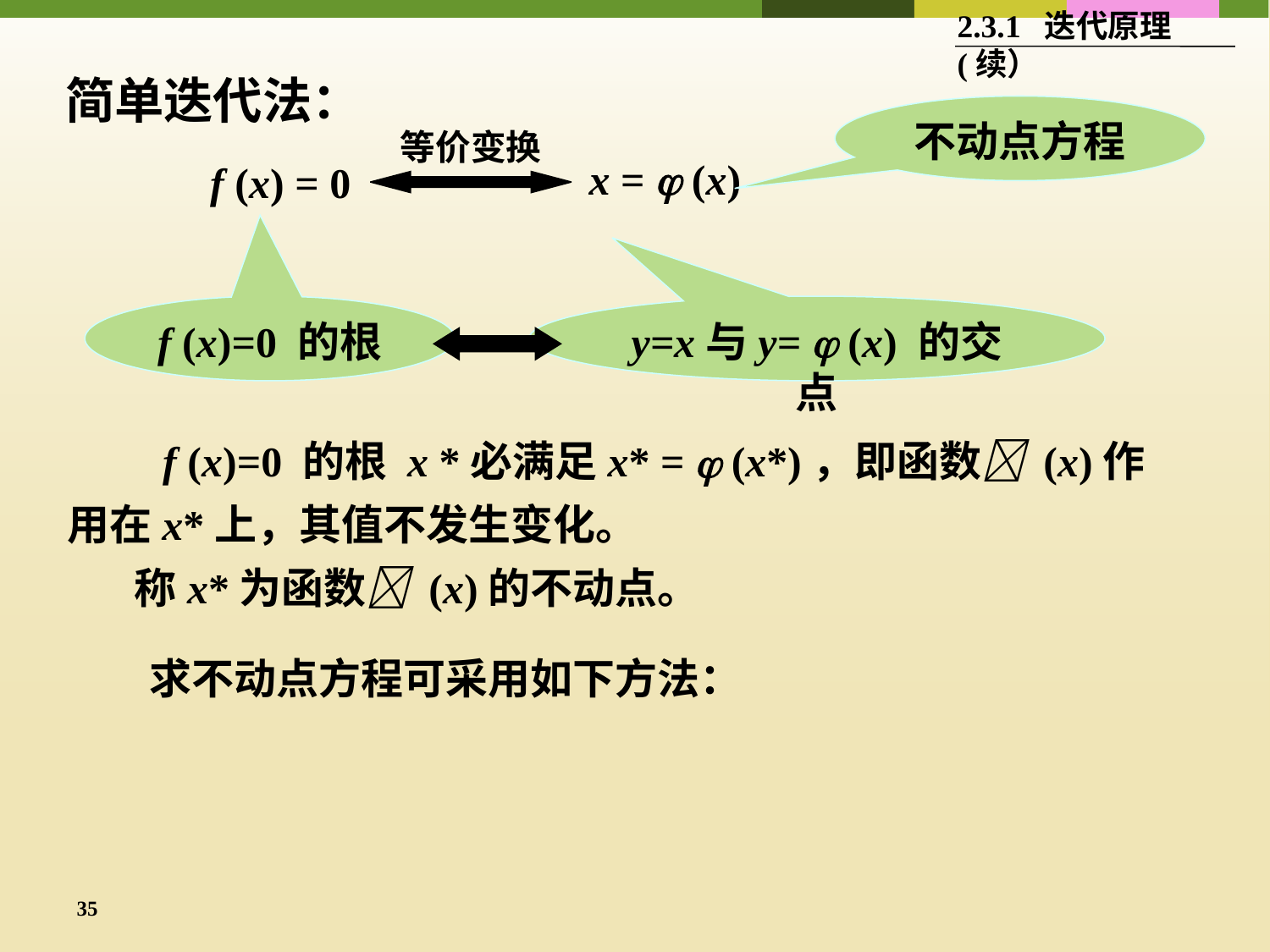

2.3.1  迭代原理(续）

简单迭代法：
不动点方程
等价变换

x = ϕ (x)
f (x) = 0
f (x)=0 的根
y=x与y= ϕ (x) 的交点

         f (x)=0 的根 x *必满足x* = ϕ (x*)，即函数ϕ (x)作用在x*上，其值不发生变化。
      称x*为函数ϕ (x)的不动点。
求不动点方程可采用如下方法：
35